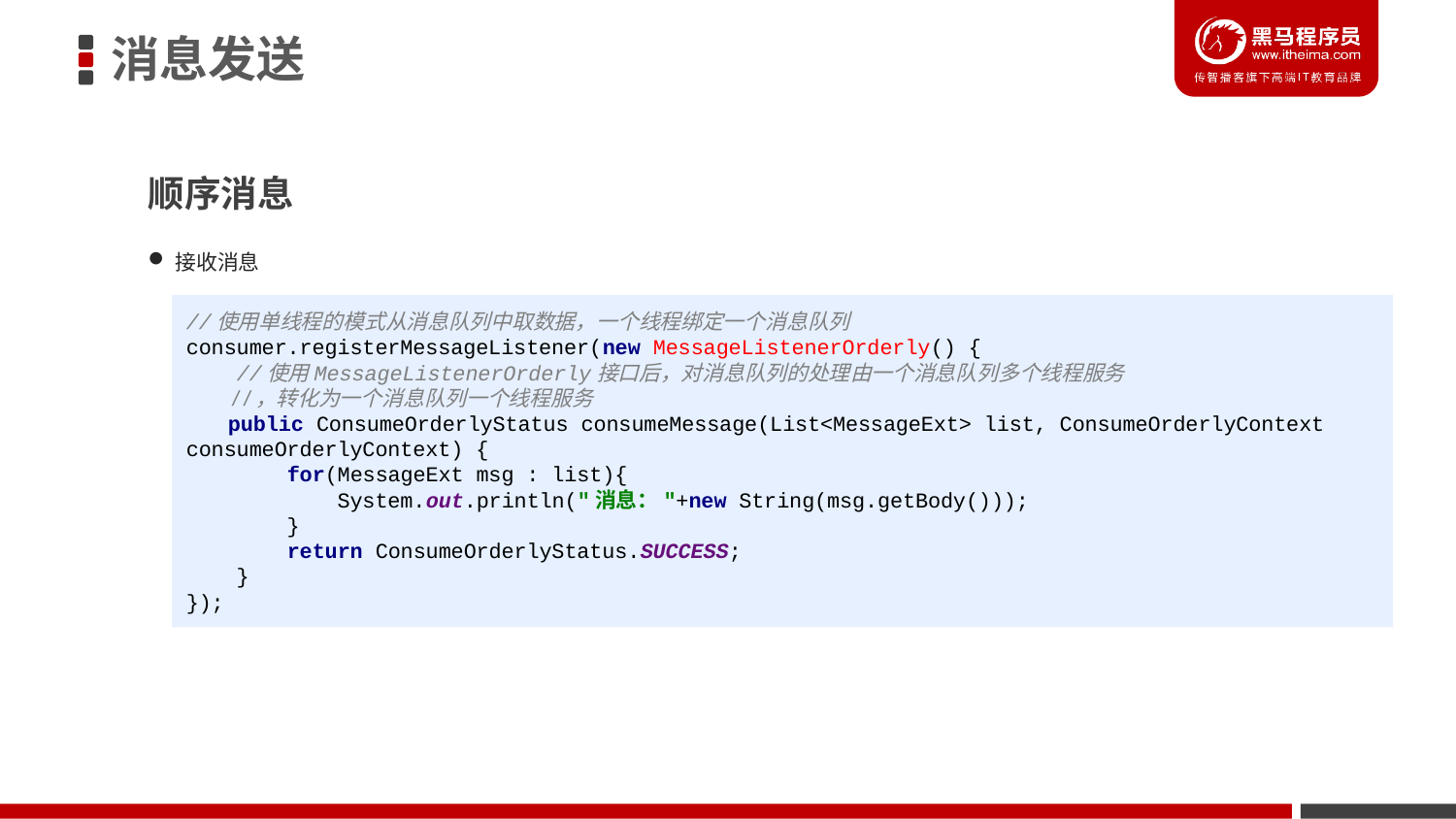

消息发送
顺序消息
接收消息
//使用单线程的模式从消息队列中取数据，一个线程绑定一个消息队列
consumer.registerMessageListener(new MessageListenerOrderly() {
    //使用MessageListenerOrderly接口后，对消息队列的处理由一个消息队列多个线程服务
        / /，转化为一个消息队列一个线程服务
        public ConsumeOrderlyStatus consumeMessage(List<MessageExt> list, ConsumeOrderlyContext consumeOrderlyContext) {
        for(MessageExt msg : list){
            System.out.println("消息："+new String(msg.getBody()));
        }
        return ConsumeOrderlyStatus.SUCCESS;
    }
});